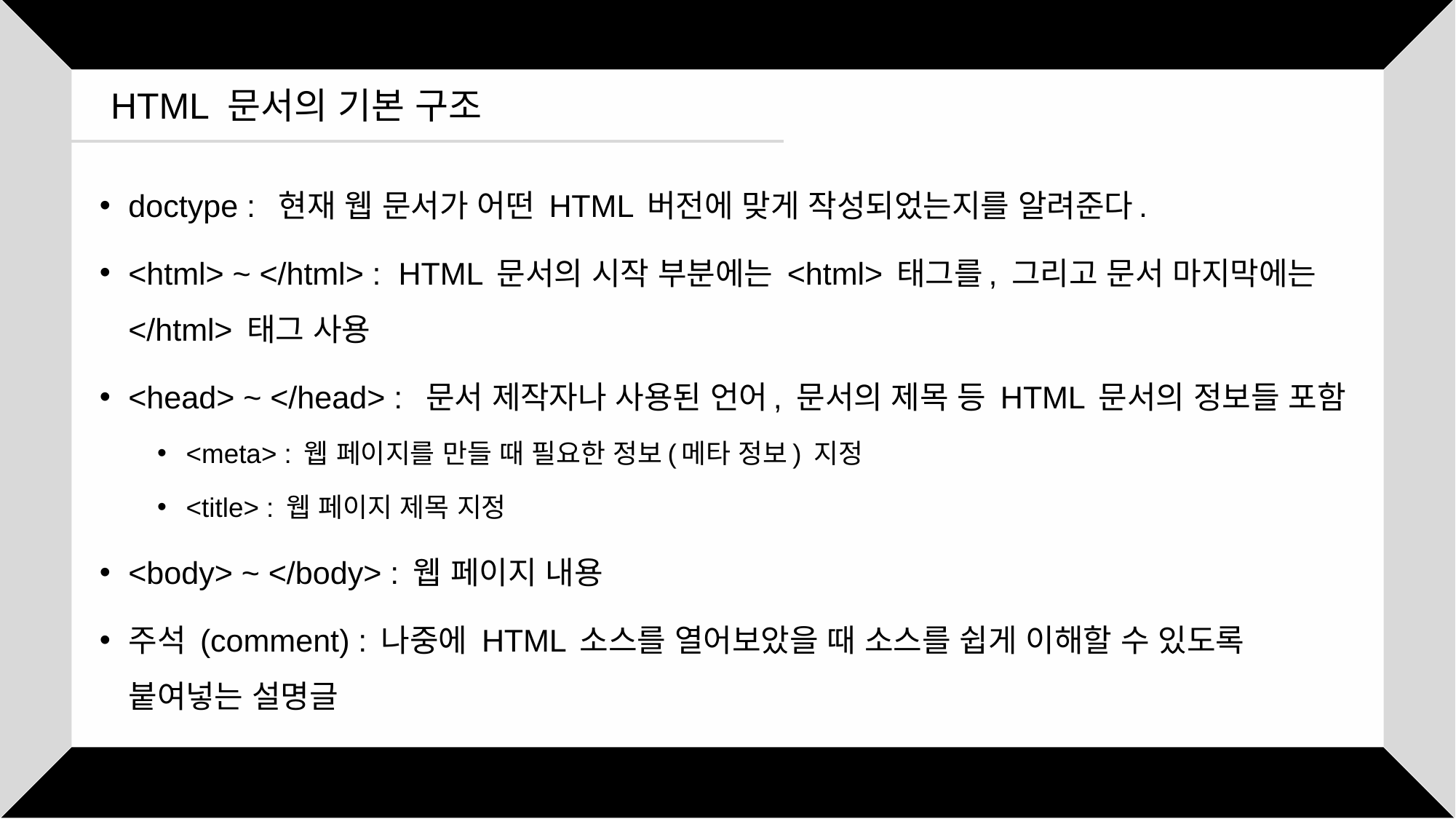

HTML 문서의 기본 구조
doctype :  현재 웹 문서가 어떤 HTML 버전에 맞게 작성되었는지를 알려준다.
<html> ~ </html> :  HTML 문서의 시작 부분에는 <html> 태그를, 그리고 문서 마지막에는 </html> 태그 사용
<head> ~ </head> :  문서 제작자나 사용된 언어, 문서의 제목 등 HTML 문서의 정보들 포함
<meta> : 웹 페이지를 만들 때 필요한 정보(메타 정보) 지정
<title> : 웹 페이지 제목 지정
<body> ~ </body> : 웹 페이지 내용
주석 (comment) : 나중에 HTML 소스를 열어보았을 때 소스를 쉽게 이해할 수 있도록 붙여넣는 설명글